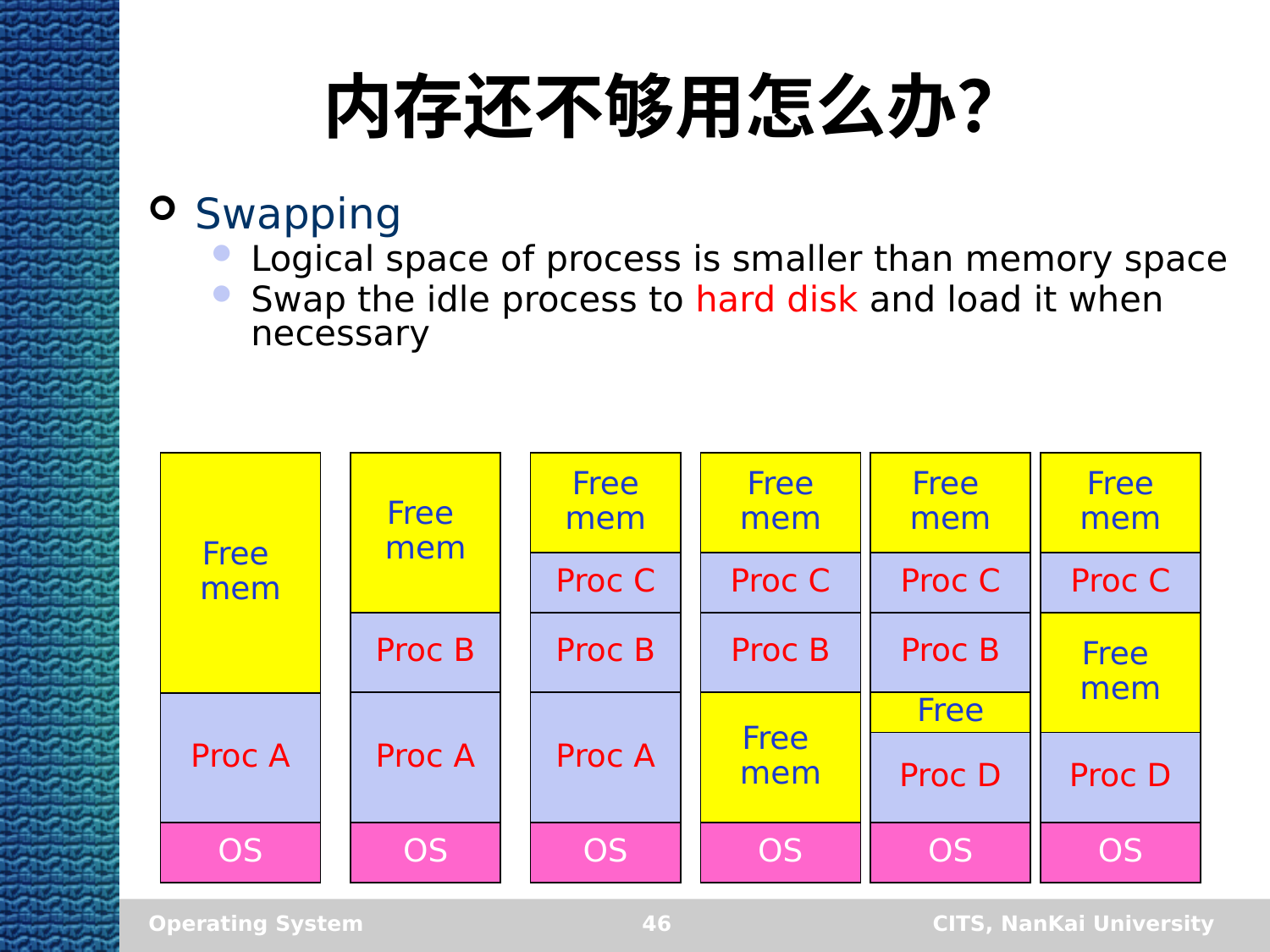

# 内存还不够用怎么办？
Swapping
Logical space of process is smaller than memory space
Swap the idle process to hard disk and load it when necessary
Free
mem
Proc A
OS
Free
mem
Proc B
Proc A
OS
Free
mem
Proc C
Proc B
Proc A
OS
Free
mem
Proc C
Proc B
Free
mem
OS
Free
mem
Proc C
Proc B
Free
Proc D
OS
Free
mem
Proc C
Free
mem
Proc D
OS
Operating System
46
CITS, NanKai University